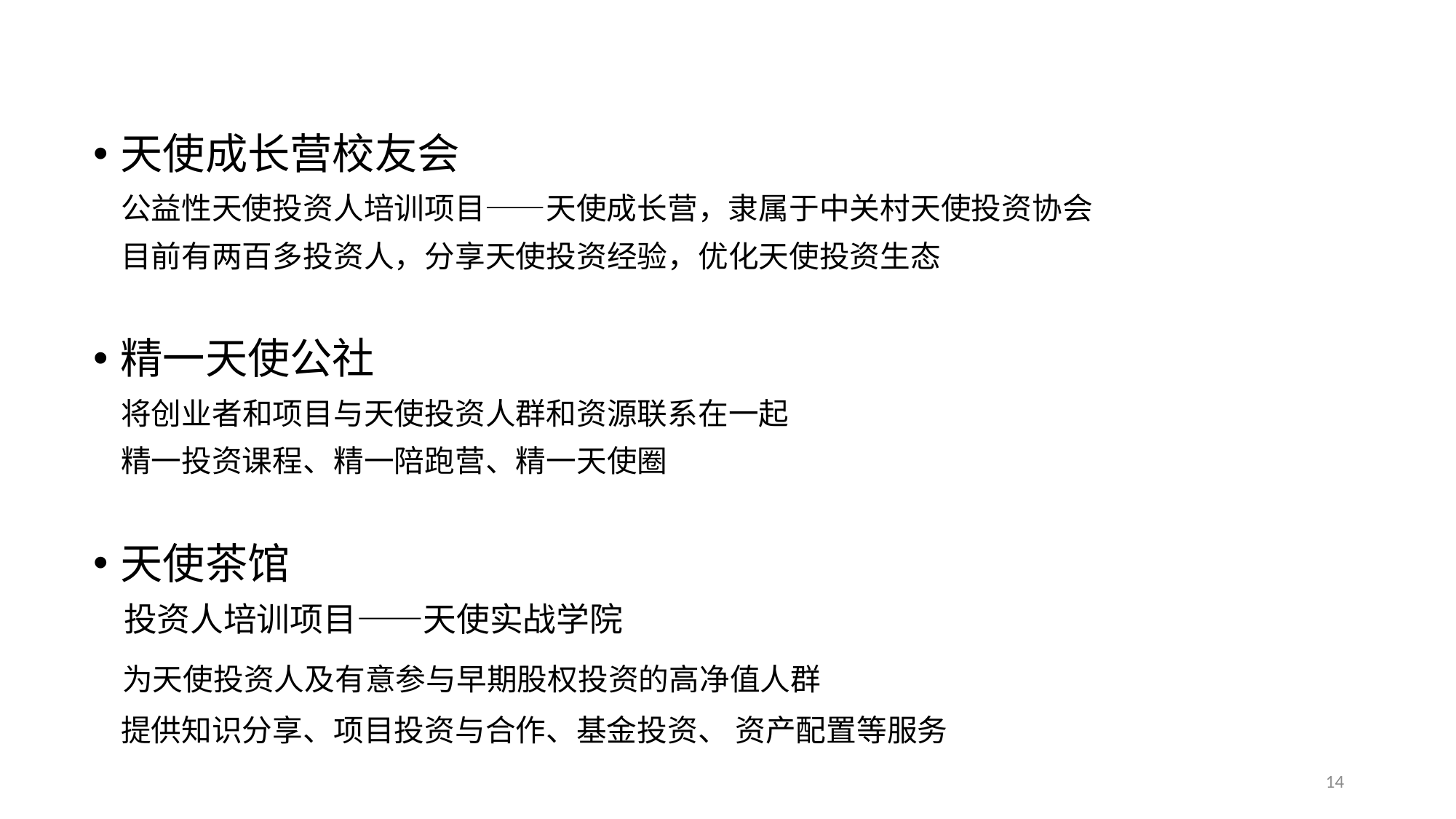

天使成长营校友会
   公益性天使投资人培训项目——天使成长营，隶属于中关村天使投资协会
   目前有两百多投资人，分享天使投资经验，优化天使投资生态

精一天使公社
   将创业者和项目与天使投资人群和资源联系在一起
   精一投资课程、精一陪跑营、精一天使圈

天使茶馆
   投资人培训项目——天使实战学院
  为天使投资人及有意参与早期股权投资的高净值人群
   提供知识分享、项目投资与合作、基金投资、 资产配置等服务
14